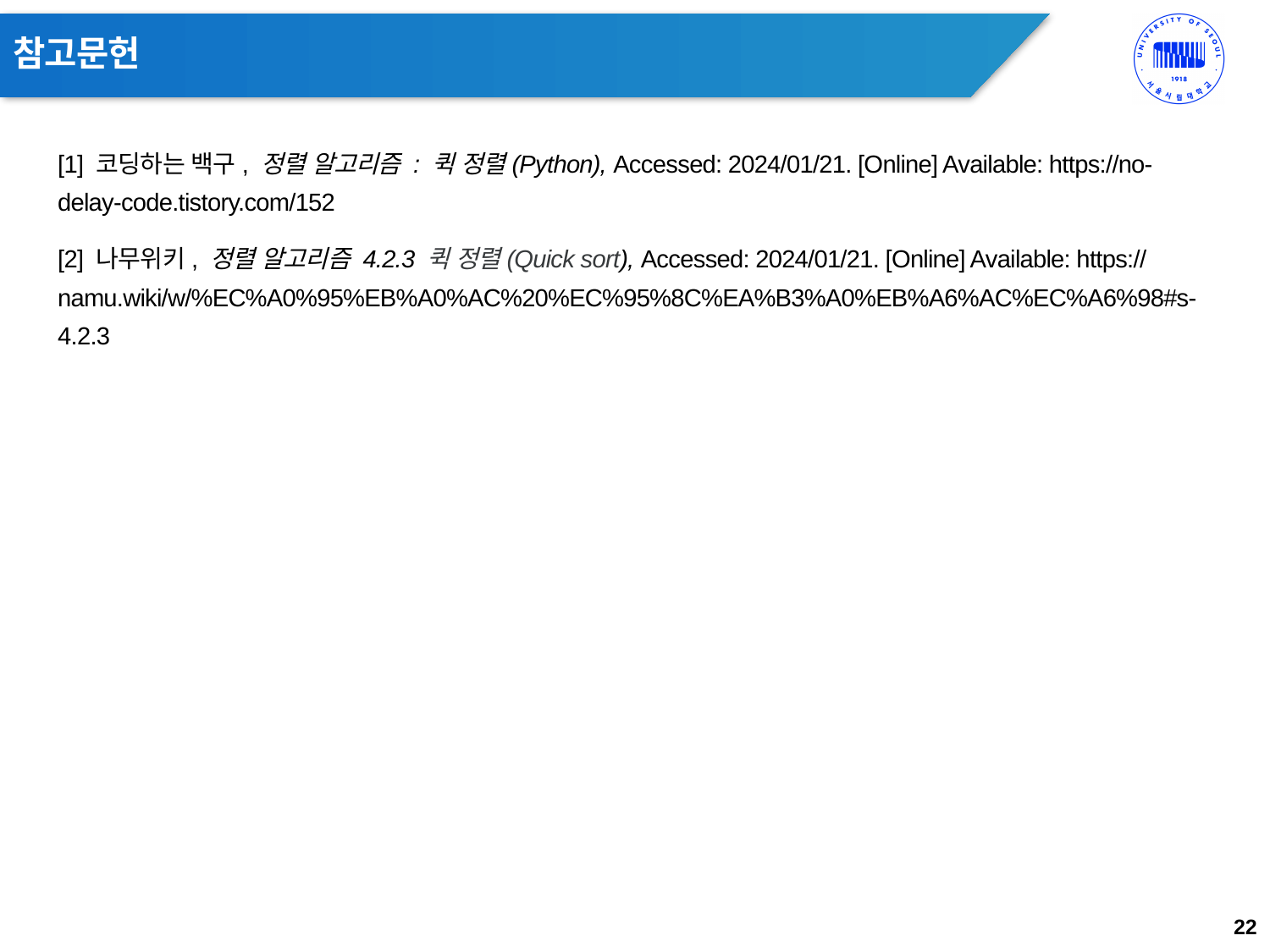

# 참고문헌
[1] 코딩하는 백구, 정렬 알고리즘 : 퀵 정렬(Python), Accessed: 2024/01/21. [Online] Available: https://no-delay-code.tistory.com/152
[2] 나무위키, 정렬 알고리즘 4.2.3 퀵 정렬(Quick sort), Accessed: 2024/01/21. [Online] Available: https://namu.wiki/w/%EC%A0%95%EB%A0%AC%20%EC%95%8C%EA%B3%A0%EB%A6%AC%EC%A6%98#s-4.2.3
22